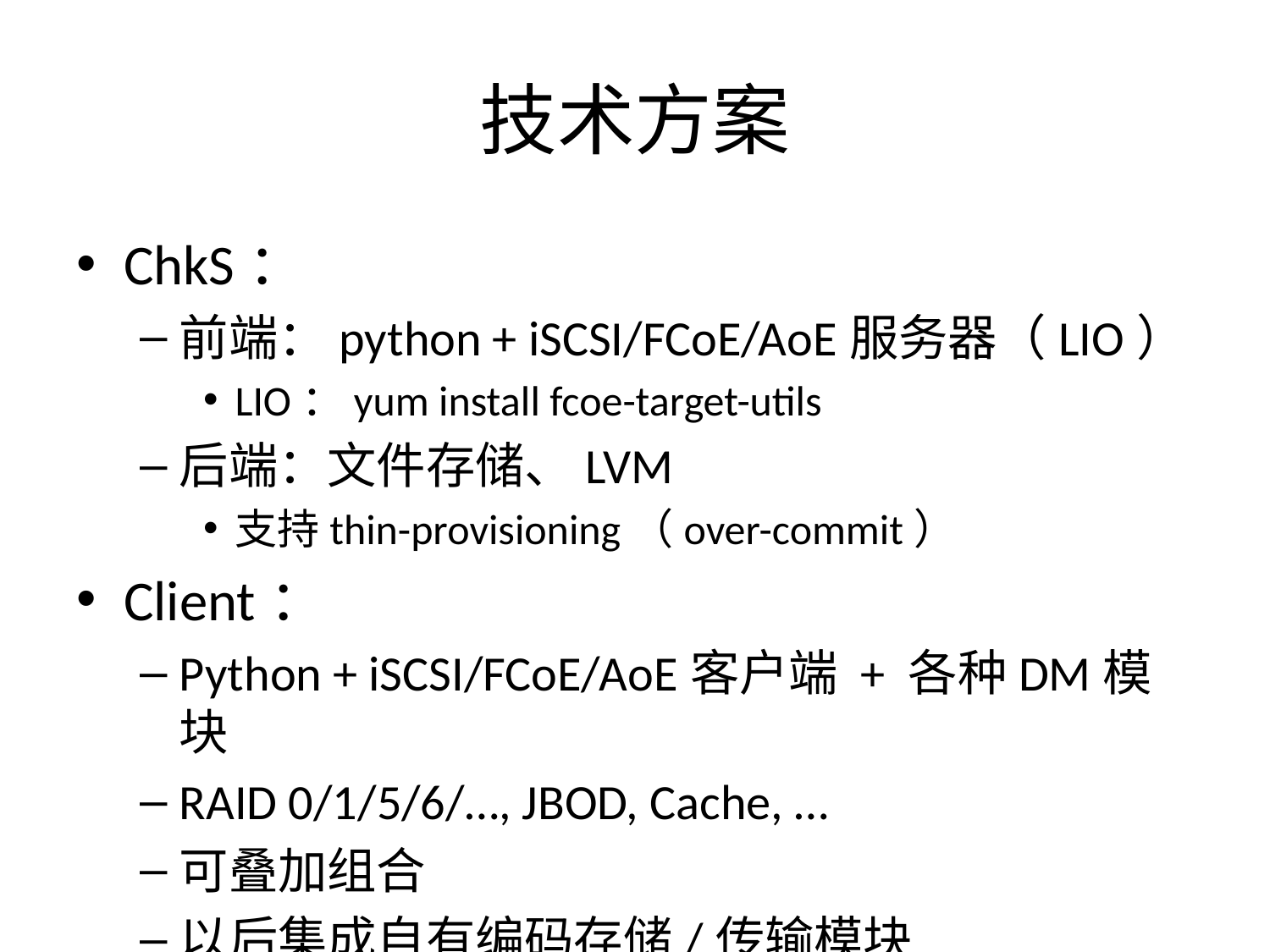

# 技术方案
ChkS：
前端：python + iSCSI/FCoE/AoE服务器（LIO）
LIO：yum install fcoe-target-utils
后端：文件存储、LVM
支持thin-provisioning（over-commit）
Client：
Python + iSCSI/FCoE/AoE客户端 + 各种DM模块
RAID 0/1/5/6/…, JBOD, Cache, …
可叠加组合
以后集成自有编码存储/传输模块